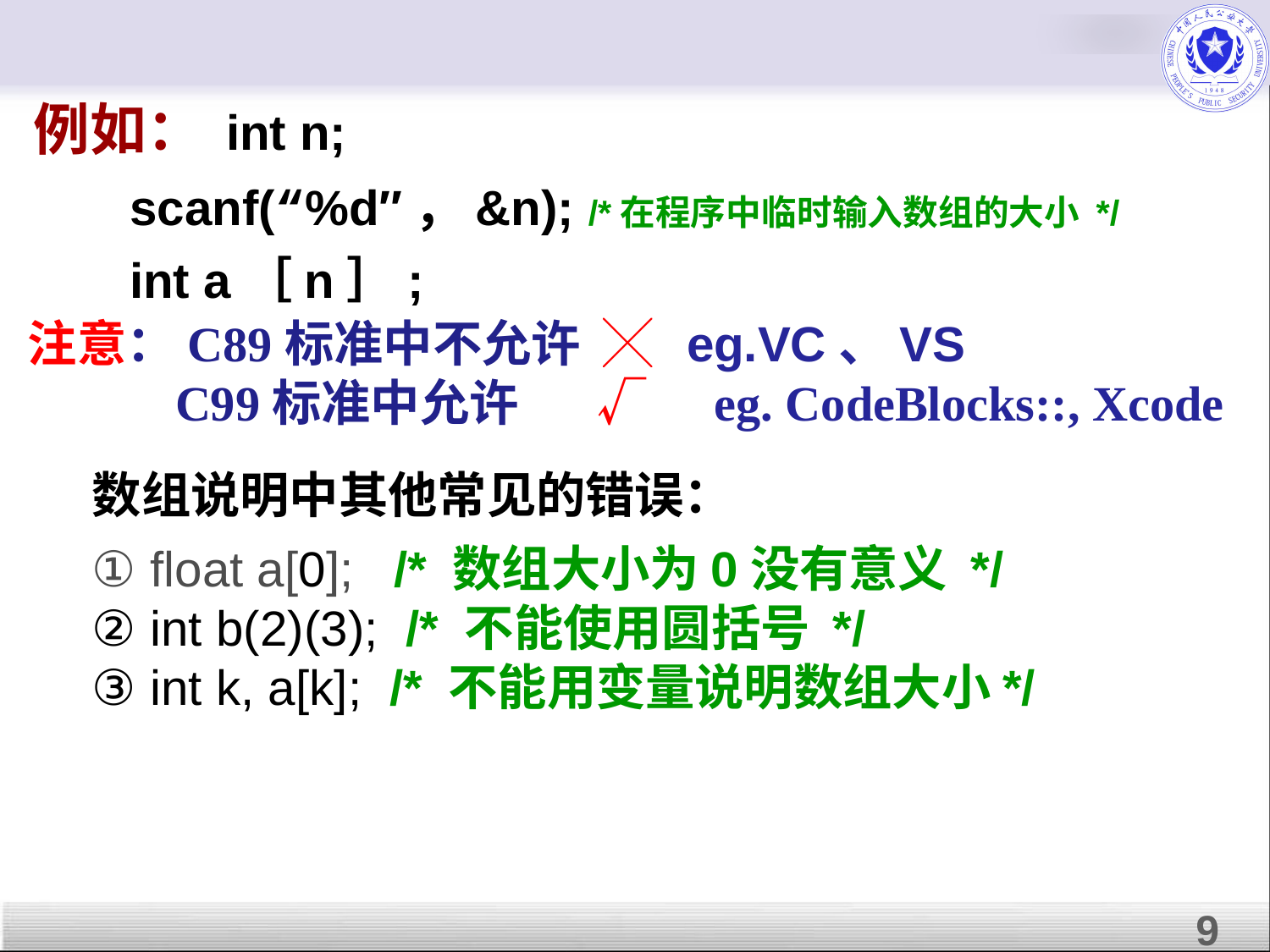

例如： int n;
       scanf(“%d″，&n); /*在程序中临时输入数组的大小 */
       int a［n］;
注意：C89标准中不允许  ╳  eg.VC、VS
            C99标准中允许       √     eg. CodeBlocks::, Xcode
数组说明中其他常见的错误：
① float a[0];	/* 数组大小为0没有意义 */
② int b(2)(3);  /* 不能使用圆括号 */
③ int k, a[k];  /* 不能用变量说明数组大小*/